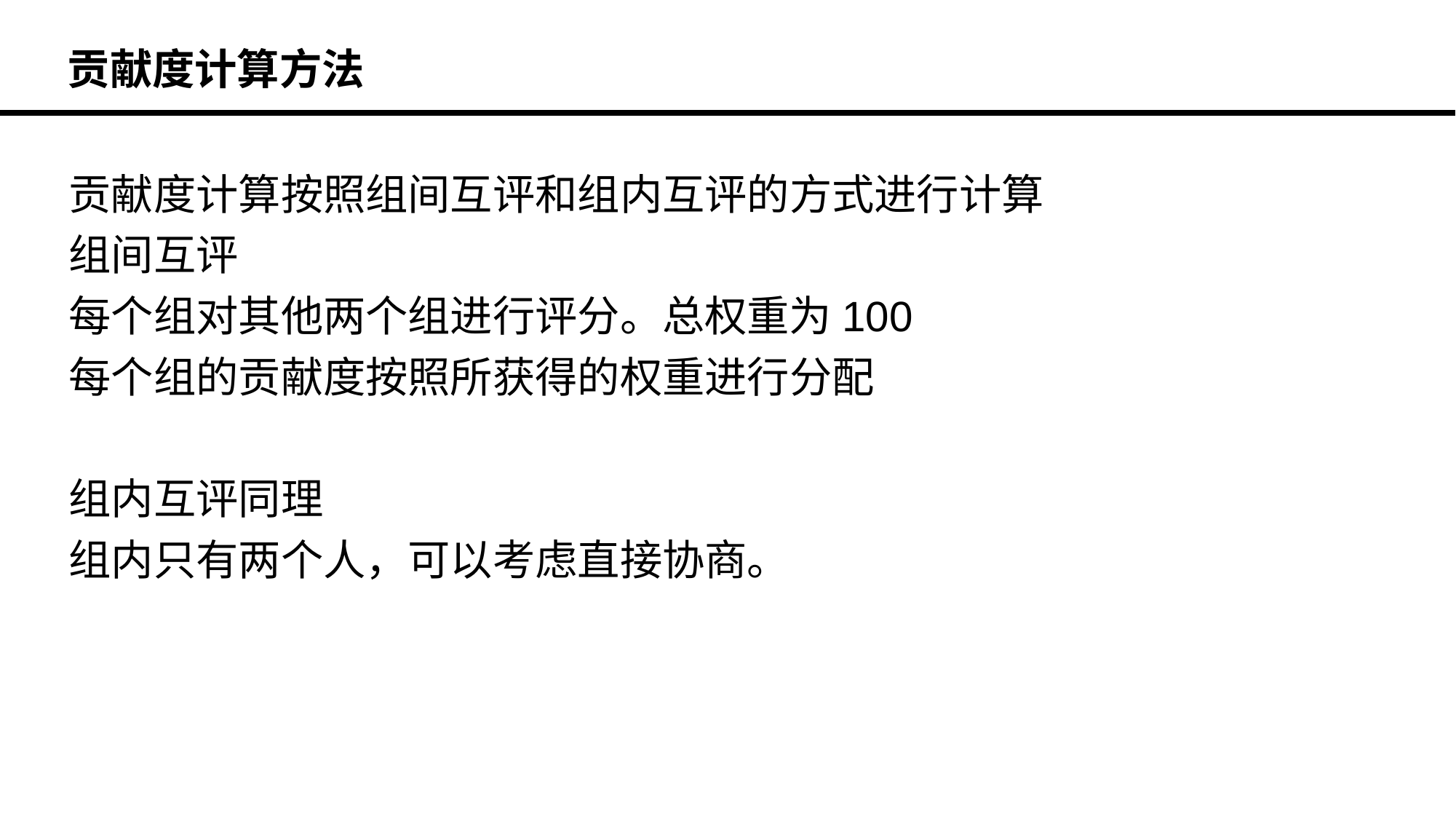

贡献度计算方法
贡献度计算按照组间互评和组内互评的方式进行计算
组间互评
每个组对其他两个组进行评分。总权重为100
每个组的贡献度按照所获得的权重进行分配

组内互评同理
组内只有两个人，可以考虑直接协商。